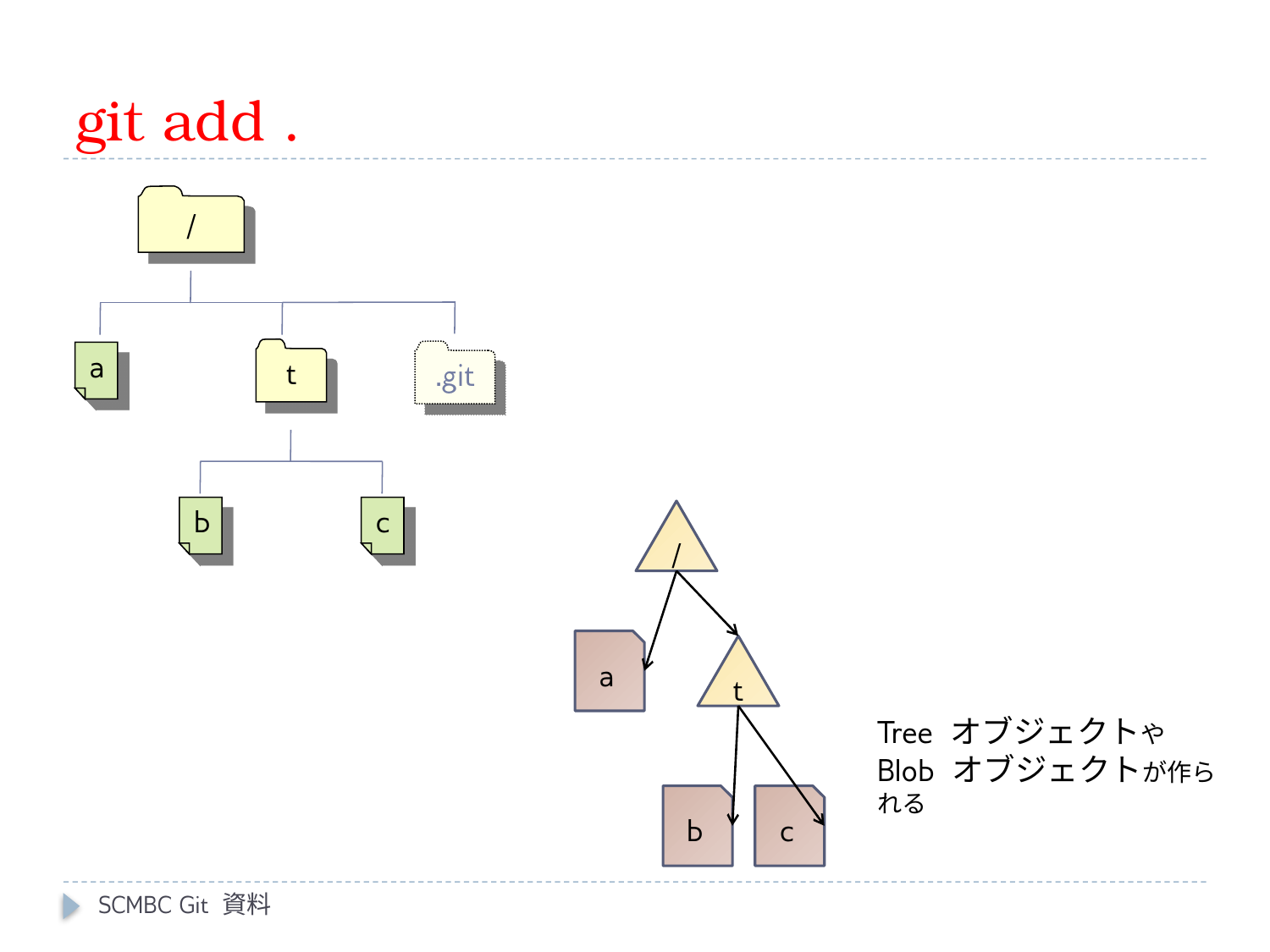

# git add .
/
t
a
b
c
.git
/
a
t
b
c
Tree オブジェクトや
Blob オブジェクトが作られる
SCMBC Git 資料